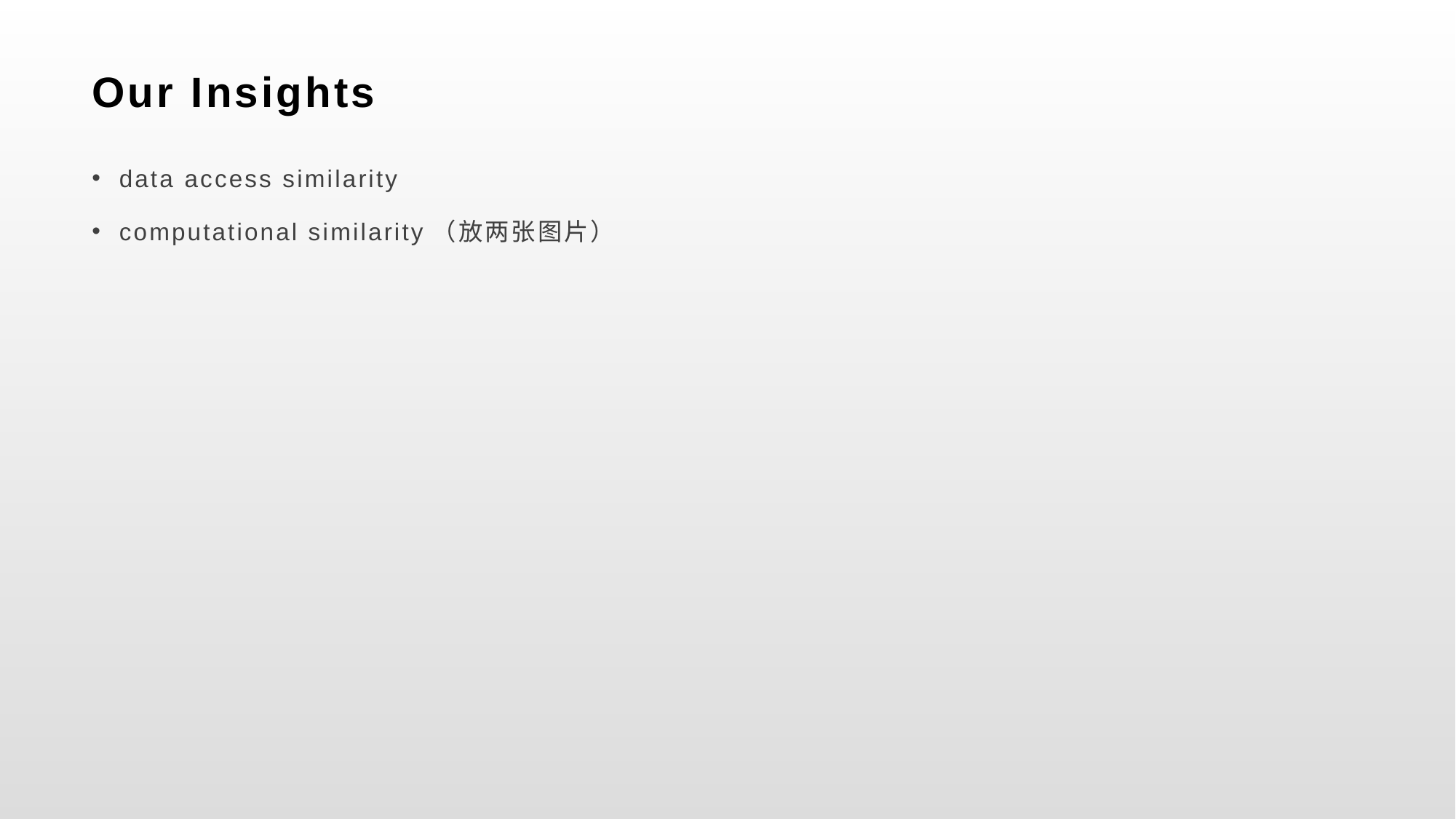

# Our Insights
data access similarity
computational similarity（放两张图片）